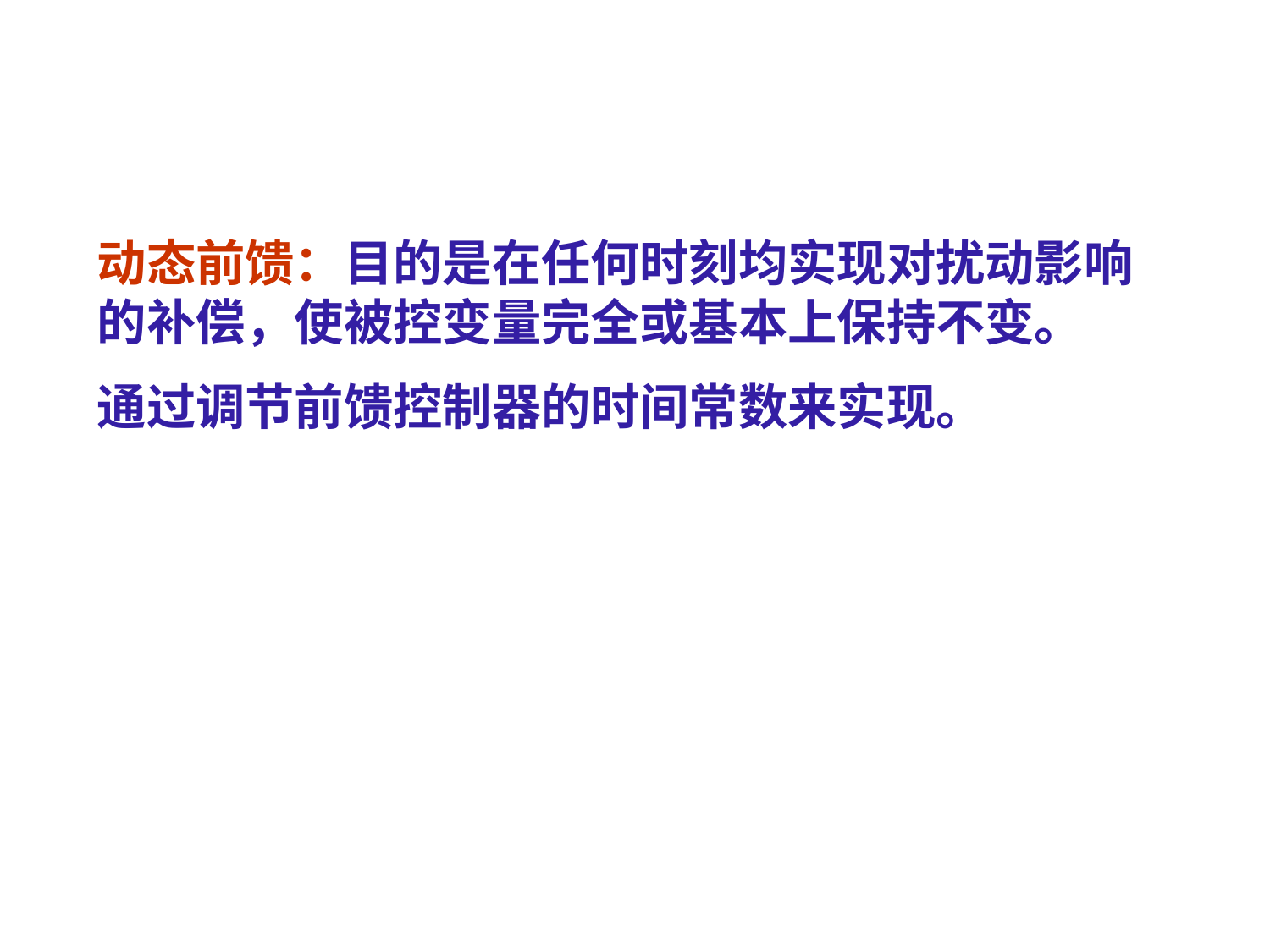

动态前馈：目的是在任何时刻均实现对扰动影响的补偿，使被控变量完全或基本上保持不变。
通过调节前馈控制器的时间常数来实现。